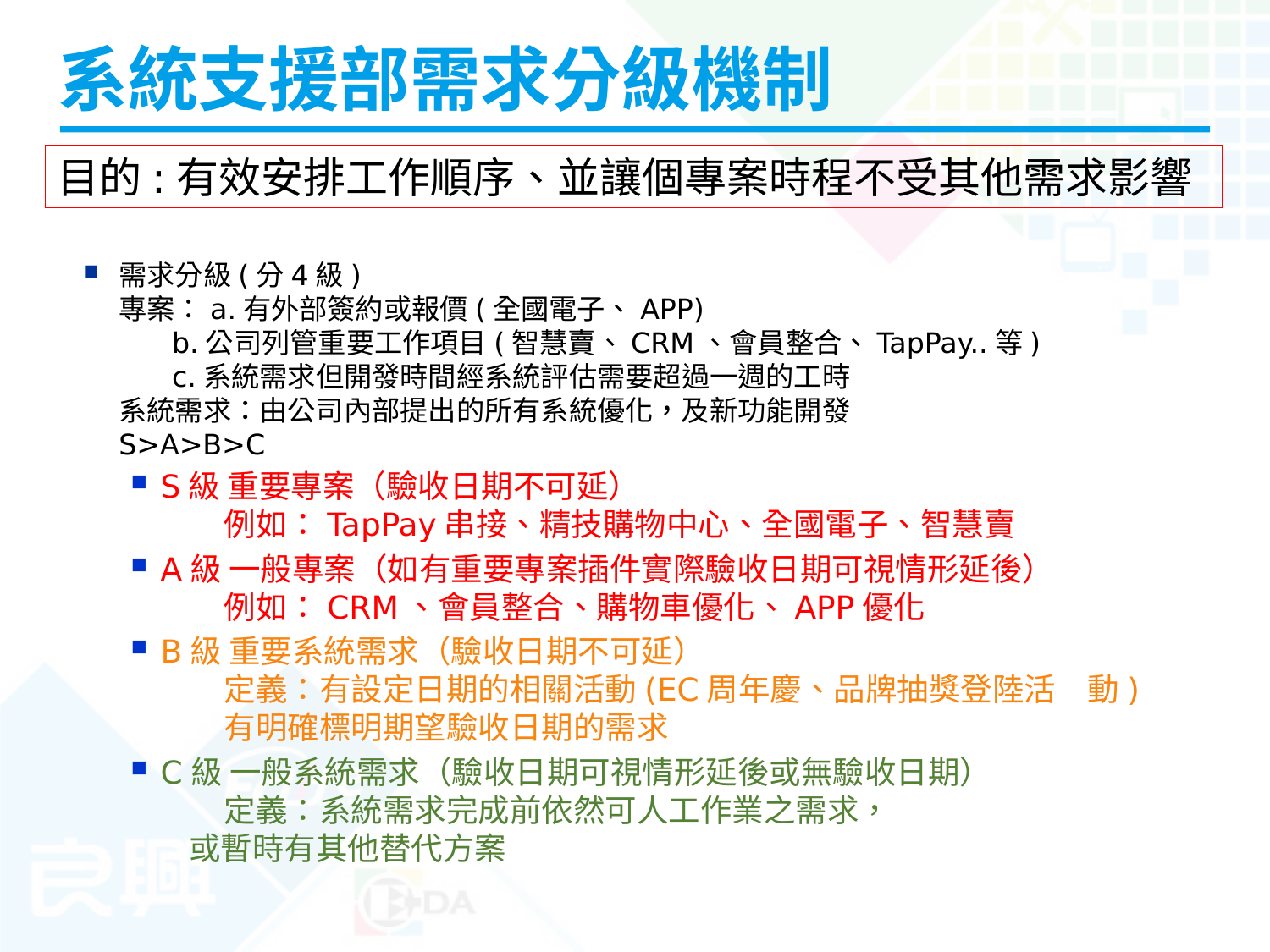

# 系統支援部需求分級機制
目的:有效安排工作順序、並讓個專案時程不受其他需求影響
需求分級(分4級)
專案：a.有外部簽約或報價(全國電子、APP)
      b.公司列管重要工作項目(智慧賣、CRM、會員整合、TapPay..等)
      c.系統需求但開發時間經系統評估需要超過一週的工時
系統需求：由公司內部提出的所有系統優化，及新功能開發
S>A>B>C
S級 重要專案（驗收日期不可延）
　　例如：TapPay串接、精技購物中心、全國電子、智慧賣
A級 一般專案（如有重要專案插件實際驗收日期可視情形延後）
　　例如：CRM、會員整合、購物車優化、APP優化
B級 重要系統需求（驗收日期不可延）
　　定義：有設定日期的相關活動(EC周年慶、品牌抽獎登陸活　動)
　　有明確標明期望驗收日期的需求
C級 一般系統需求（驗收日期可視情形延後或無驗收日期）
　　定義：系統需求完成前依然可人工作業之需求，
    或暫時有其他替代方案